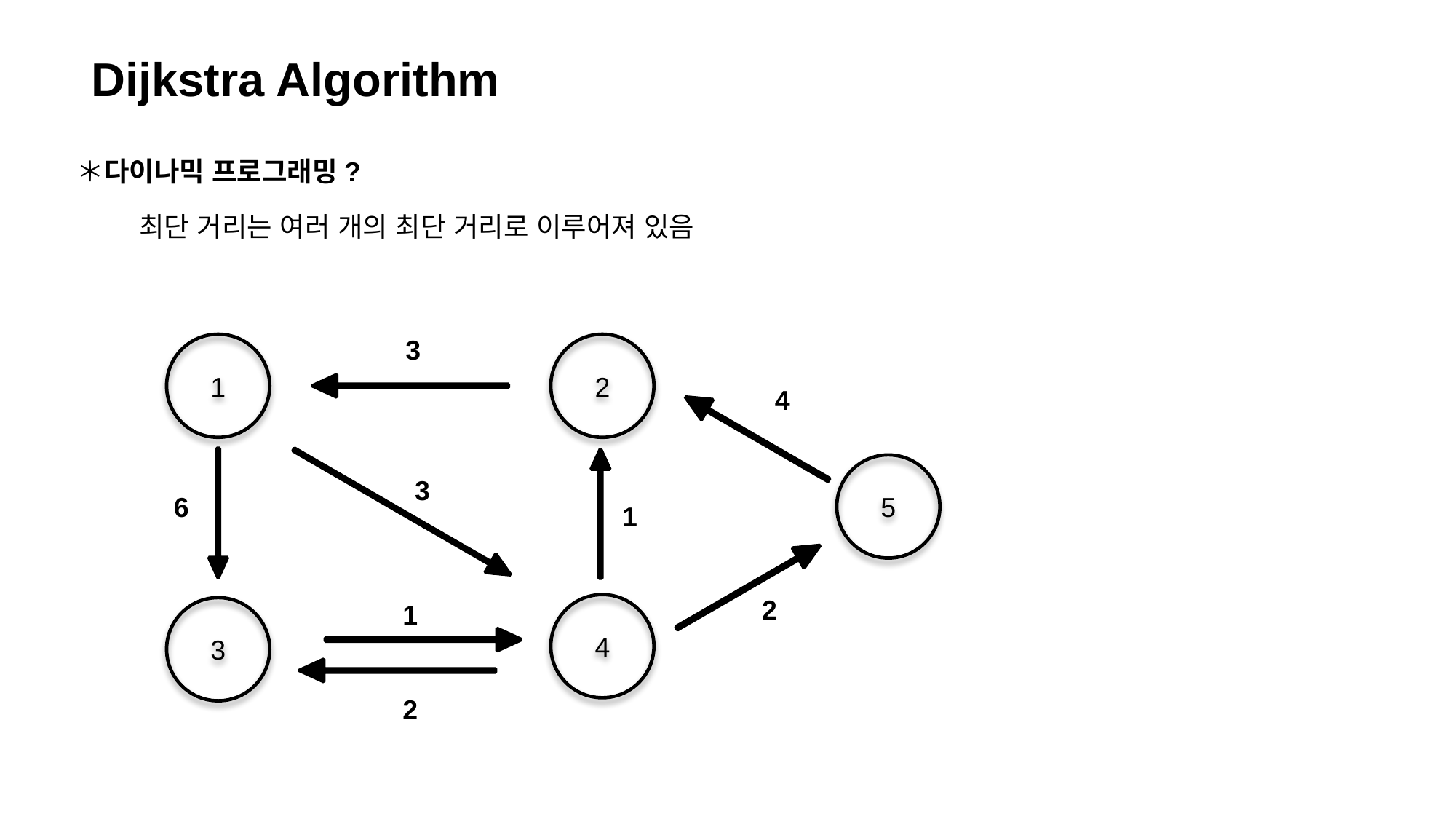

# Dijkstra Algorithm
＊다이나믹 프로그래밍?

최단 거리는 여러 개의 최단 거리로 이루어져 있음
3
1
2

4

5
3
6
1

2
1
4
3

2